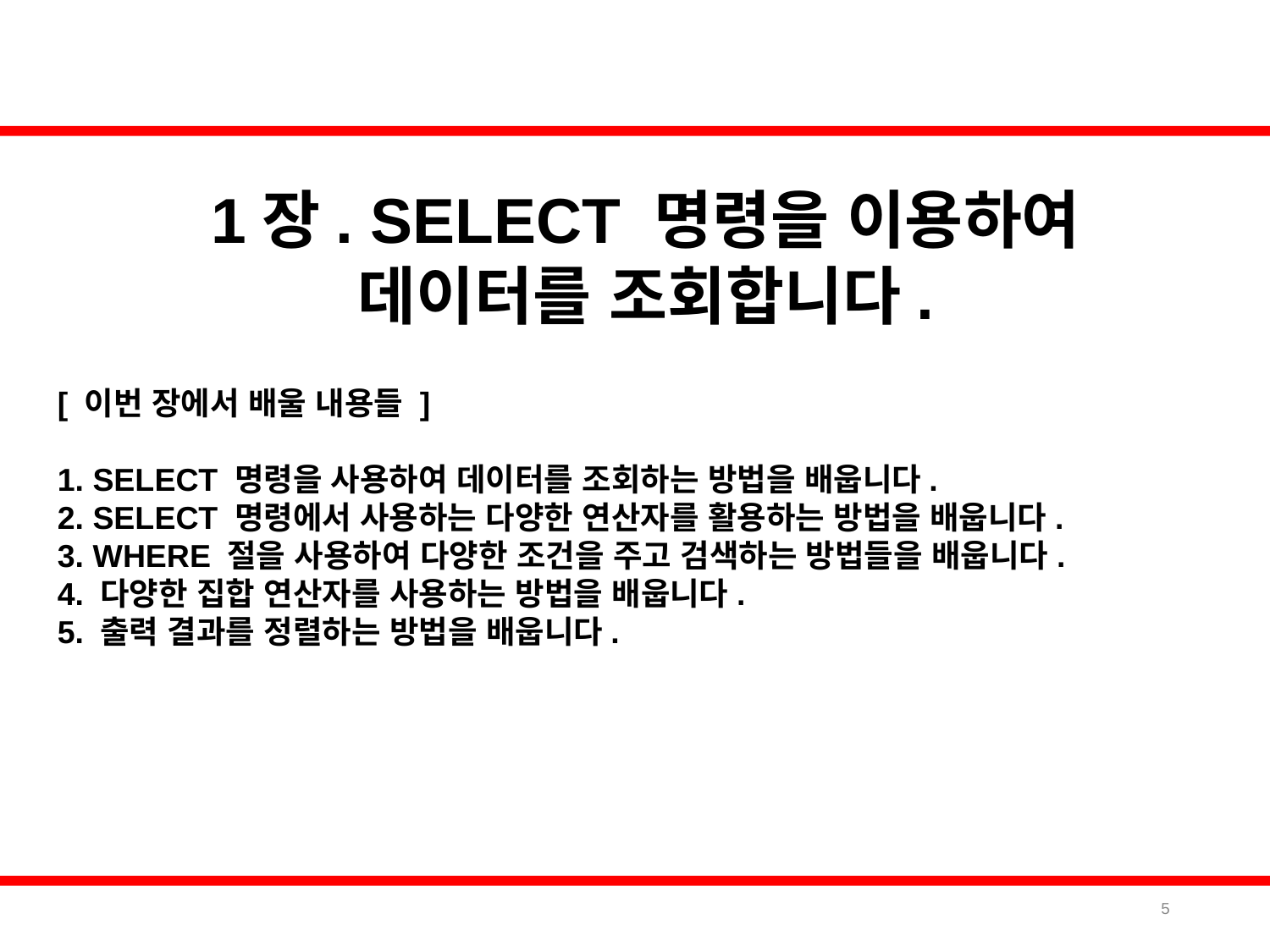

1장. SELECT 명령을 이용하여
데이터를 조회합니다.
[ 이번 장에서 배울 내용들 ]

1. SELECT 명령을 사용하여 데이터를 조회하는 방법을 배웁니다.
2. SELECT 명령에서 사용하는 다양한 연산자를 활용하는 방법을 배웁니다.
3. WHERE 절을 사용하여 다양한 조건을 주고 검색하는 방법들을 배웁니다.
4. 다양한 집합 연산자를 사용하는 방법을 배웁니다.
5. 출력 결과를 정렬하는 방법을 배웁니다.

5